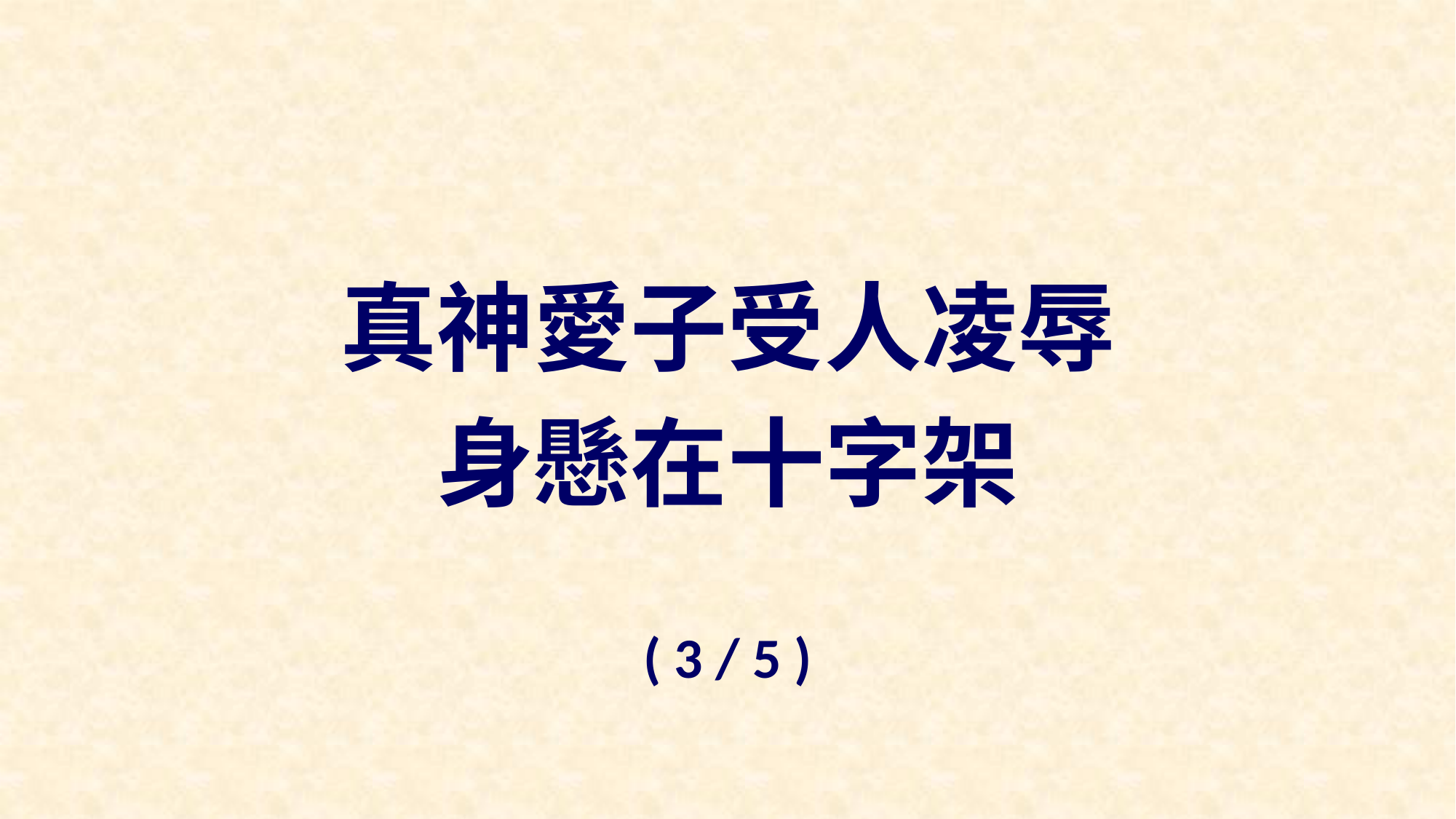

真神愛子受人凌辱
身懸在十字架
( 3 / 5 )